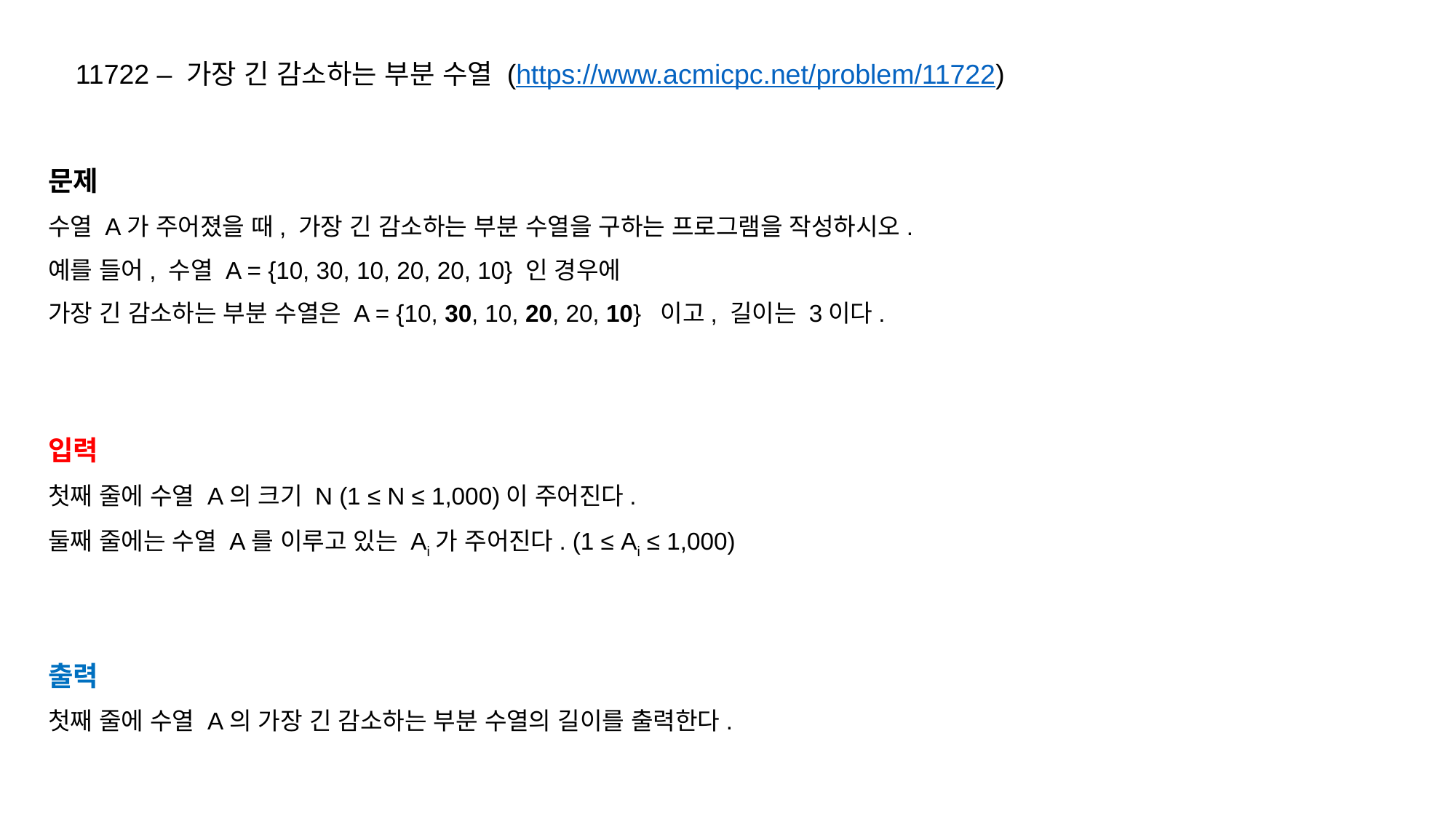

11722 – 가장 긴 감소하는 부분 수열 (https://www.acmicpc.net/problem/11722)
문제
수열 A가 주어졌을 때, 가장 긴 감소하는 부분 수열을 구하는 프로그램을 작성하시오.
예를 들어, 수열 A = {10, 30, 10, 20, 20, 10} 인 경우에
가장 긴 감소하는 부분 수열은 A = {10, 30, 10, 20, 20, 10}  이고, 길이는 3이다.
입력
첫째 줄에 수열 A의 크기 N (1 ≤ N ≤ 1,000)이 주어진다.
둘째 줄에는 수열 A를 이루고 있는 Ai가 주어진다. (1 ≤ Ai ≤ 1,000)
출력
첫째 줄에 수열 A의 가장 긴 감소하는 부분 수열의 길이를 출력한다.